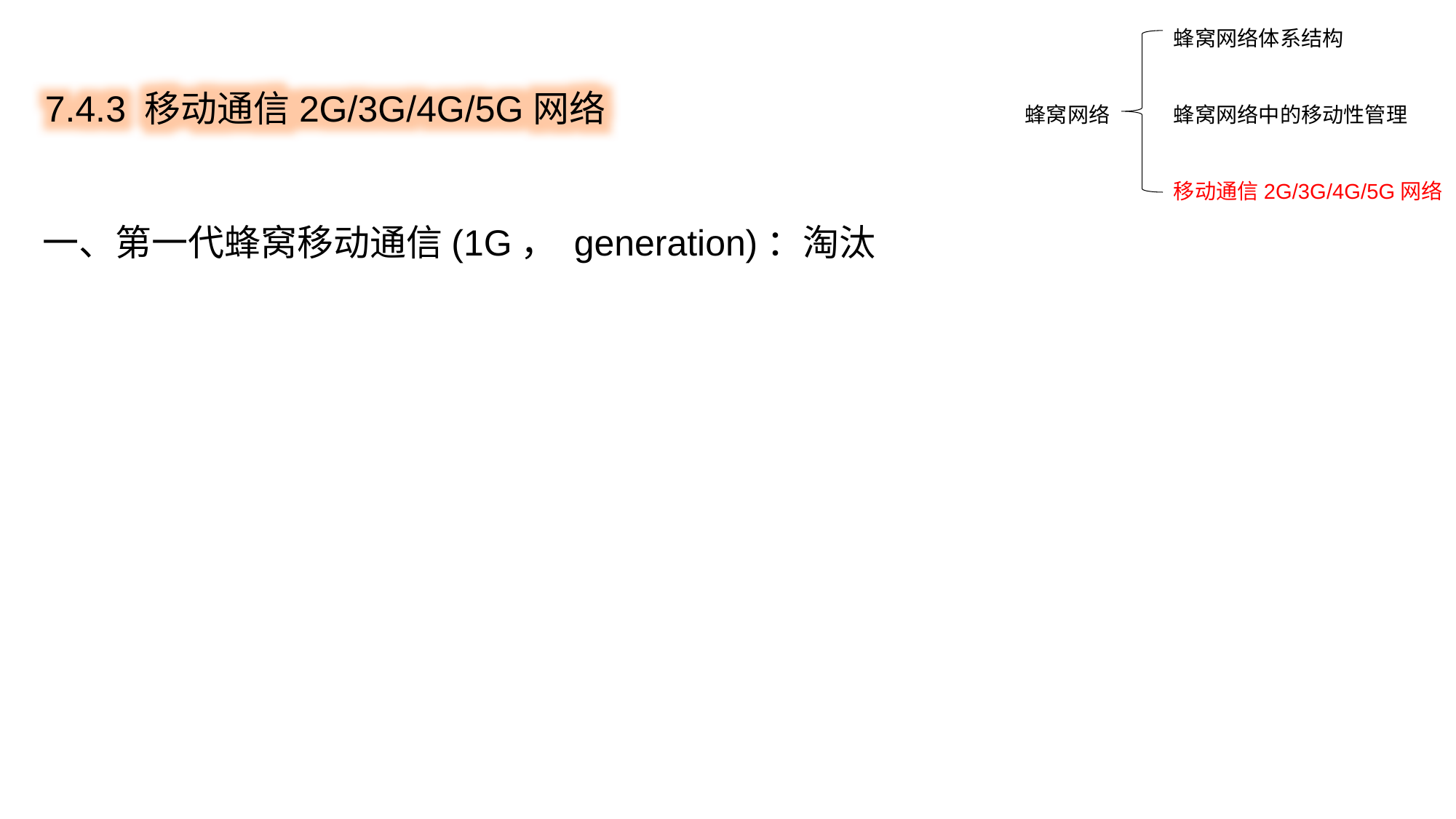

蜂窝网络体系结构

蜂窝网络中的移动性管理

移动通信2G/3G/4G/5G网络

7.4.3 移动通信2G/3G/4G/5G网络
蜂窝网络
一、第一代蜂窝移动通信(1G， generation)：淘汰